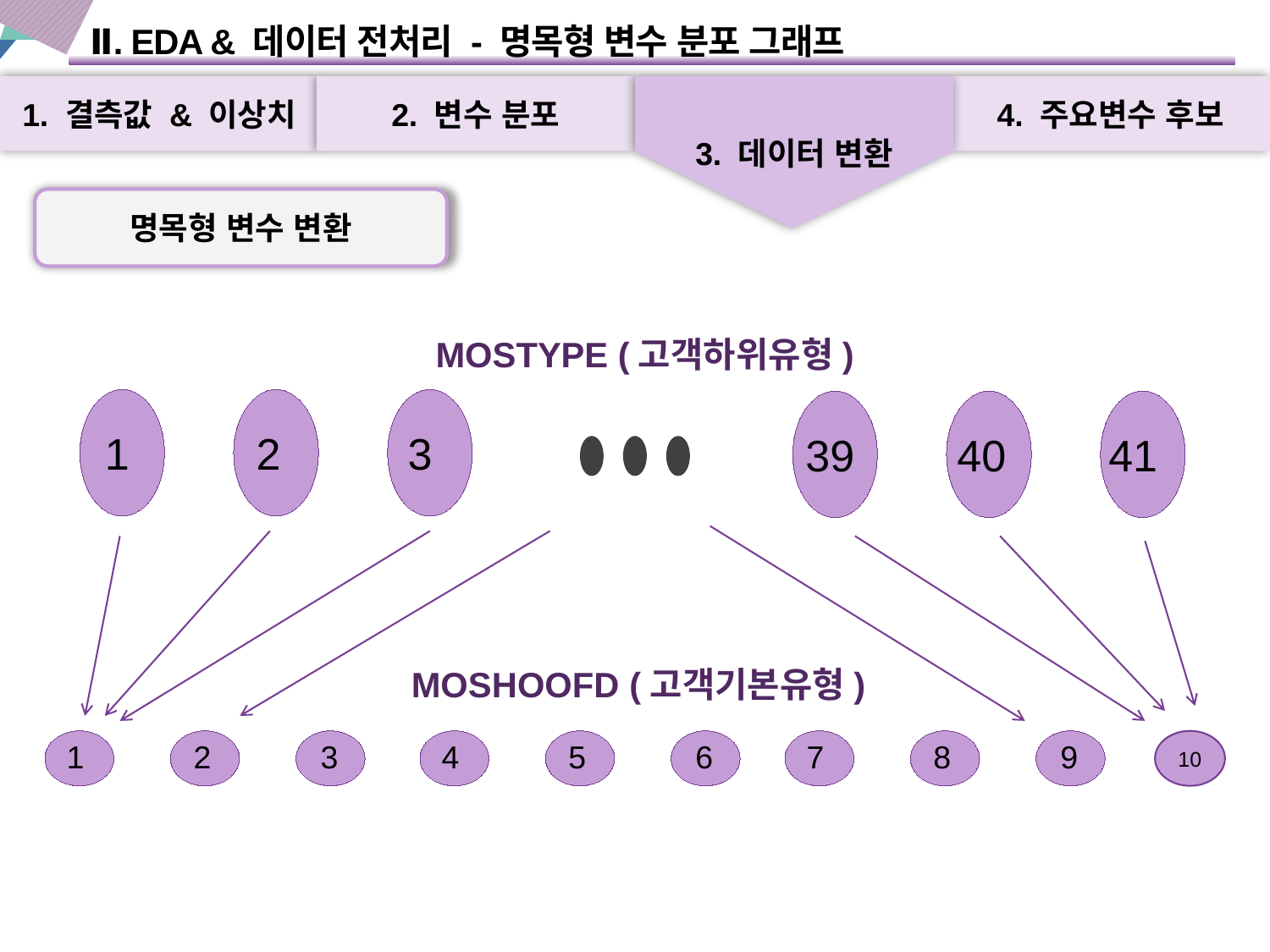

Ⅱ. EDA & 데이터 전처리 - 명목형 변수 분포 그래프
1. 결측값 & 이상치
2. 변수 분포
3. 데이터 변환
4. 주요변수 후보
명목형 변수 변환
MOSTYPE (고객하위유형)
 1	   2	     3
39	  40	    41

MOSHOOFD (고객기본유형)
 1	 2	 3
 4	 5	 6
 7	 8	 9
10